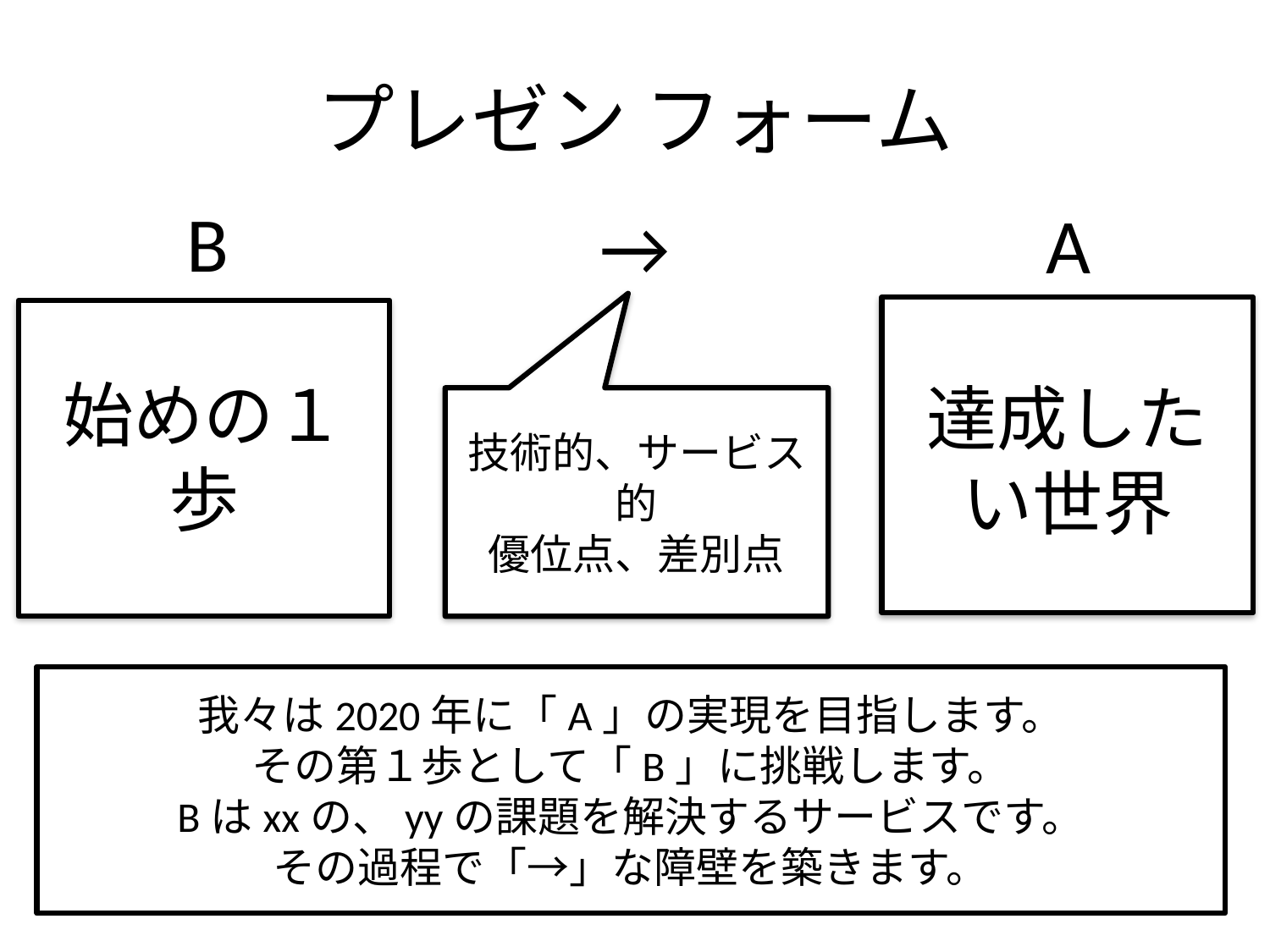

# プレゼン フォーム
B
A
→

始めの１歩

達成したい世界
技術的、サービス的
優位点、差別点
我々は2020年に「A」の実現を目指します。
その第１歩として「B」に挑戦します。
Bはxxの、yyの課題を解決するサービスです。
その過程で「→」な障壁を築きます。